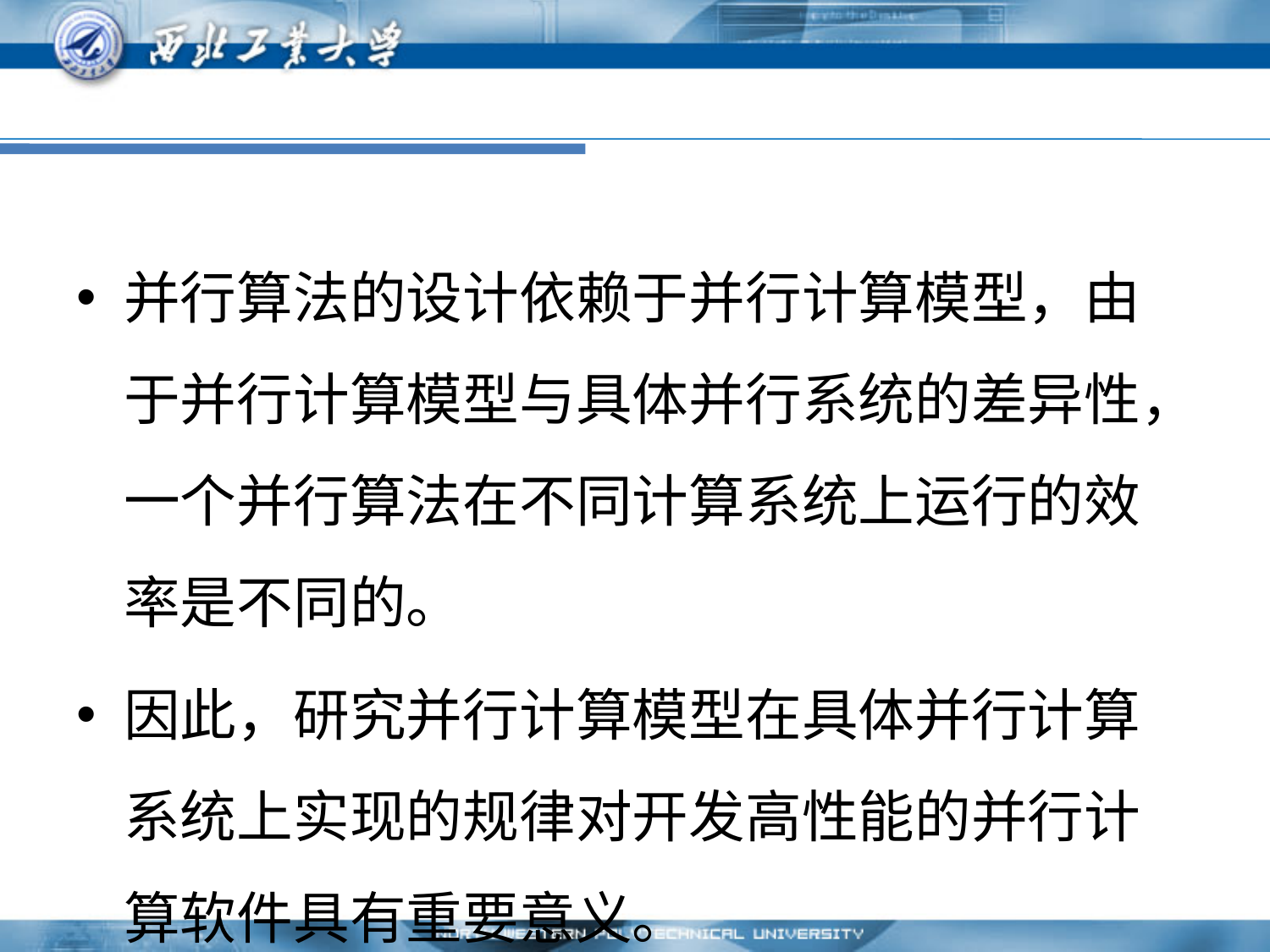

#
并行算法的设计依赖于并行计算模型，由于并行计算模型与具体并行系统的差异性，一个并行算法在不同计算系统上运行的效率是不同的。
因此，研究并行计算模型在具体并行计算系统上实现的规律对开发高性能的并行计算软件具有重要意义。